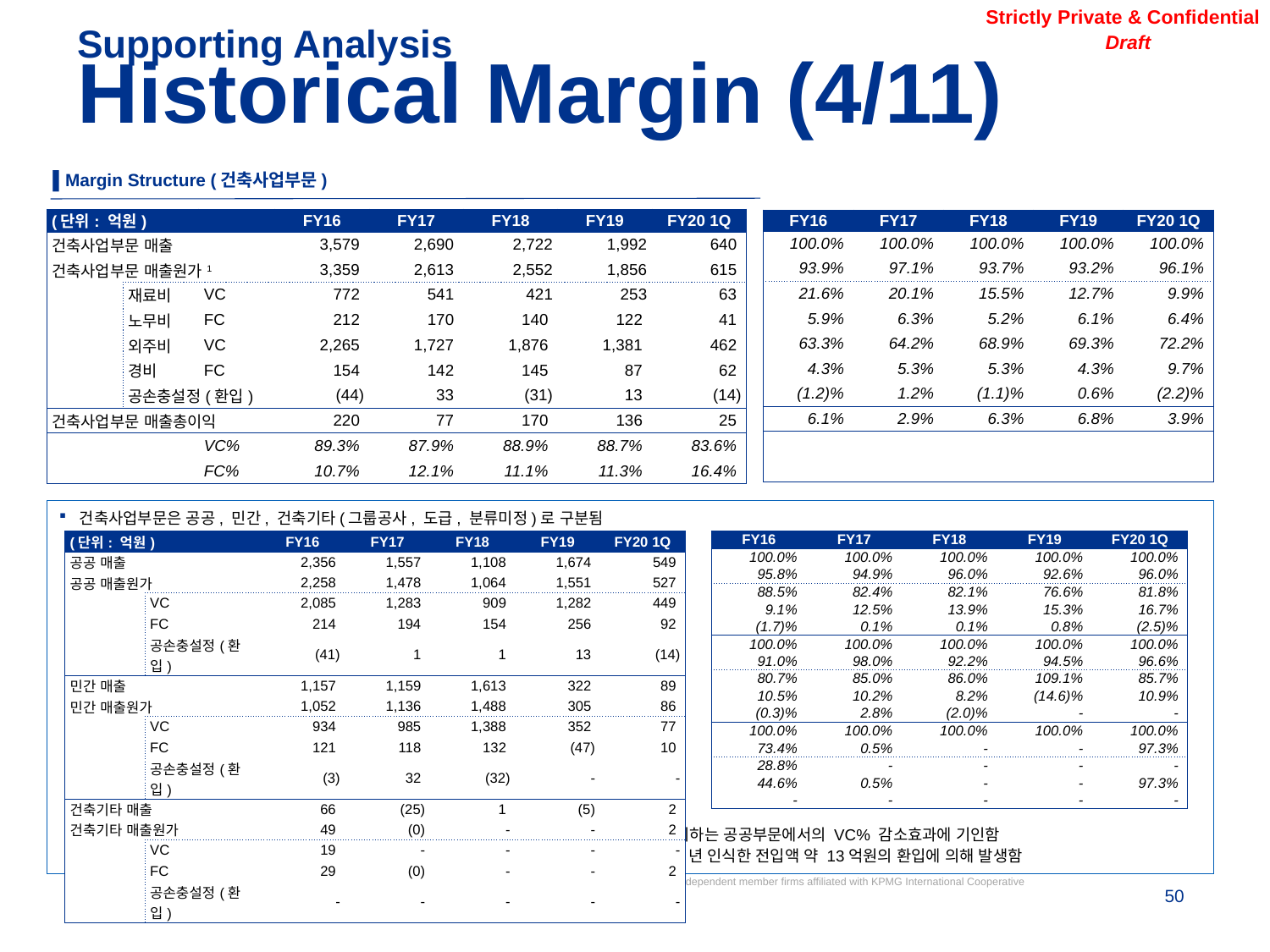

Supporting Analysis
Historical Margin (4/11)
▌Margin Structure (건축사업부문)

| (단위: 억원) |  |  | FY16 | FY17 | FY18 | FY19 | FY20 1Q |
| --- | --- | --- | --- | --- | --- | --- | --- |
| 건축사업부문 매출 |  |  | 3,579 | 2,690 | 2,722 | 1,992 | 640 |
| 건축사업부문 매출원가1 |  |  | 3,359 | 2,613 | 2,552 | 1,856 | 615 |
|  | 재료비 | VC | 772 | 541 | 421 | 253 | 63 |
|  | 노무비 | FC | 212 | 170 | 140 | 122 | 41 |
|  | 외주비 | VC | 2,265 | 1,727 | 1,876 | 1,381 | 462 |
|  | 경비 | FC | 154 | 142 | 145 | 87 | 62 |
|  | 공손충설정(환입) |  | (44) | 33 | (31) | 13 | (14) |
| 건축사업부문 매출총이익 |  |  | 220 | 77 | 170 | 136 | 25 |
|  |  | VC% | 89.3% | 87.9% | 88.9% | 88.7% | 83.6% |
|  |  | FC% | 10.7% | 12.1% | 11.1% | 11.3% | 16.4% |
| FY16 | FY17 | FY18 | FY19 | FY20 1Q |
| --- | --- | --- | --- | --- |
| 100.0% | 100.0% | 100.0% | 100.0% | 100.0% |
| 93.9% | 97.1% | 93.7% | 93.2% | 96.1% |
| 21.6% | 20.1% | 15.5% | 12.7% | 9.9% |
| 5.9% | 6.3% | 5.2% | 6.1% | 6.4% |
| 63.3% | 64.2% | 68.9% | 69.3% | 72.2% |
| 4.3% | 5.3% | 5.3% | 4.3% | 9.7% |
| (1.2)% | 1.2% | (1.1)% | 0.6% | (2.2)% |
| 6.1% | 2.9% | 6.3% | 6.8% | 3.9% |
|  |  |  |  |  |
|  |  |  |  |  |
건축사업부문은 공공, 민간, 건축기타(그룹공사, 도급, 분류미정)로 구분됨

건축사업부문의 VC%는 전반적인 감소 추세를 보이고 있으며, 이는 대부분의 매출을 차지하는 공공부문에서의 VC% 감소효과에 기인함
‘20년 1Q의 공사손실충당금 환입액은 D041601(부산오페라하우스 건립공사)에서 ’19년 인식한 전입액 약 13억원의 환입에 의해 발생함

| (단위: 억원) |  | FY16 | FY17 | FY18 | FY19 | FY20 1Q |
| --- | --- | --- | --- | --- | --- | --- |
| 공공 매출 |  | 2,356 | 1,557 | 1,108 | 1,674 | 549 |
| 공공 매출원가 |  | 2,258 | 1,478 | 1,064 | 1,551 | 527 |
|  | VC | 2,085 | 1,283 | 909 | 1,282 | 449 |
|  | FC | 214 | 194 | 154 | 256 | 92 |
|  | 공손충설정(환입) | (41) | 1 | 1 | 13 | (14) |
| 민간 매출 |  | 1,157 | 1,159 | 1,613 | 322 | 89 |
| 민간 매출원가 |  | 1,052 | 1,136 | 1,488 | 305 | 86 |
|  | VC | 934 | 985 | 1,388 | 352 | 77 |
|  | FC | 121 | 118 | 132 | (47) | 10 |
|  | 공손충설정(환입) | (3) | 32 | (32) | - | - |
| 건축기타 매출 |  | 66 | (25) | 1 | (5) | 2 |
| 건축기타 매출원가 |  | 49 | (0) | - | - | 2 |
|  | VC | 19 | - | - | - | - |
|  | FC | 29 | (0) | - | - | 2 |
|  | 공손충설정(환입) | - | - | - | - | - |
| FY16 | FY17 | FY18 | FY19 | FY20 1Q |
| --- | --- | --- | --- | --- |
| 100.0% | 100.0% | 100.0% | 100.0% | 100.0% |
| 95.8% | 94.9% | 96.0% | 92.6% | 96.0% |
| 88.5% | 82.4% | 82.1% | 76.6% | 81.8% |
| 9.1% | 12.5% | 13.9% | 15.3% | 16.7% |
| (1.7)% | 0.1% | 0.1% | 0.8% | (2.5)% |
| 100.0% | 100.0% | 100.0% | 100.0% | 100.0% |
| 91.0% | 98.0% | 92.2% | 94.5% | 96.6% |
| 80.7% | 85.0% | 86.0% | 109.1% | 85.7% |
| 10.5% | 10.2% | 8.2% | (14.6)% | 10.9% |
| (0.3)% | 2.8% | (2.0)% | - | - |
| 100.0% | 100.0% | 100.0% | 100.0% | 100.0% |
| 73.4% | 0.5% | - | - | 97.3% |
| 28.8% | - | - | - | - |
| 44.6% | 0.5% | - | - | 97.3% |
| - | - | - | - | - |